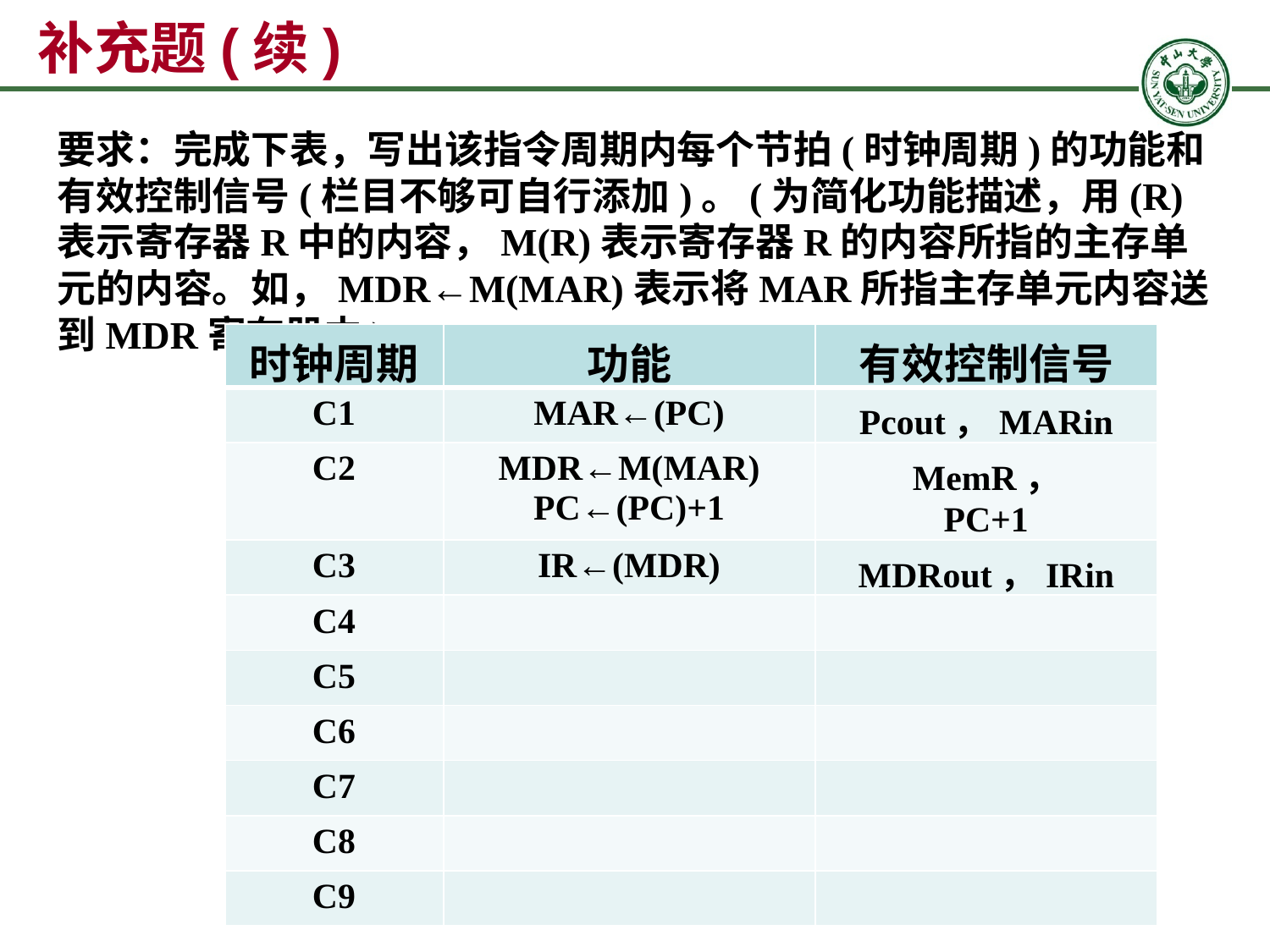

# 补充题(续)
要求：完成下表，写出该指令周期内每个节拍(时钟周期)的功能和有效控制信号(栏目不够可自行添加)。(为简化功能描述，用(R)表示寄存器R中的内容，M(R)表示寄存器R的内容所指的主存单元的内容。如，MDR←M(MAR)表示将MAR所指主存单元内容送到MDR寄存器中)
| 时钟周期 | 功能 | 有效控制信号 |
| --- | --- | --- |
| C1 | MAR←(PC) | Pcout，MARin |
| C2 | MDR←M(MAR) PC←(PC)+1 | MemR， PC+1 |
| C3 | IR←(MDR) | MDRout，IRin |
| C4 |  |  |
| C5 |  |  |
| C6 |  |  |
| C7 |  |  |
| C8 |  |  |
| C9 |  |  |